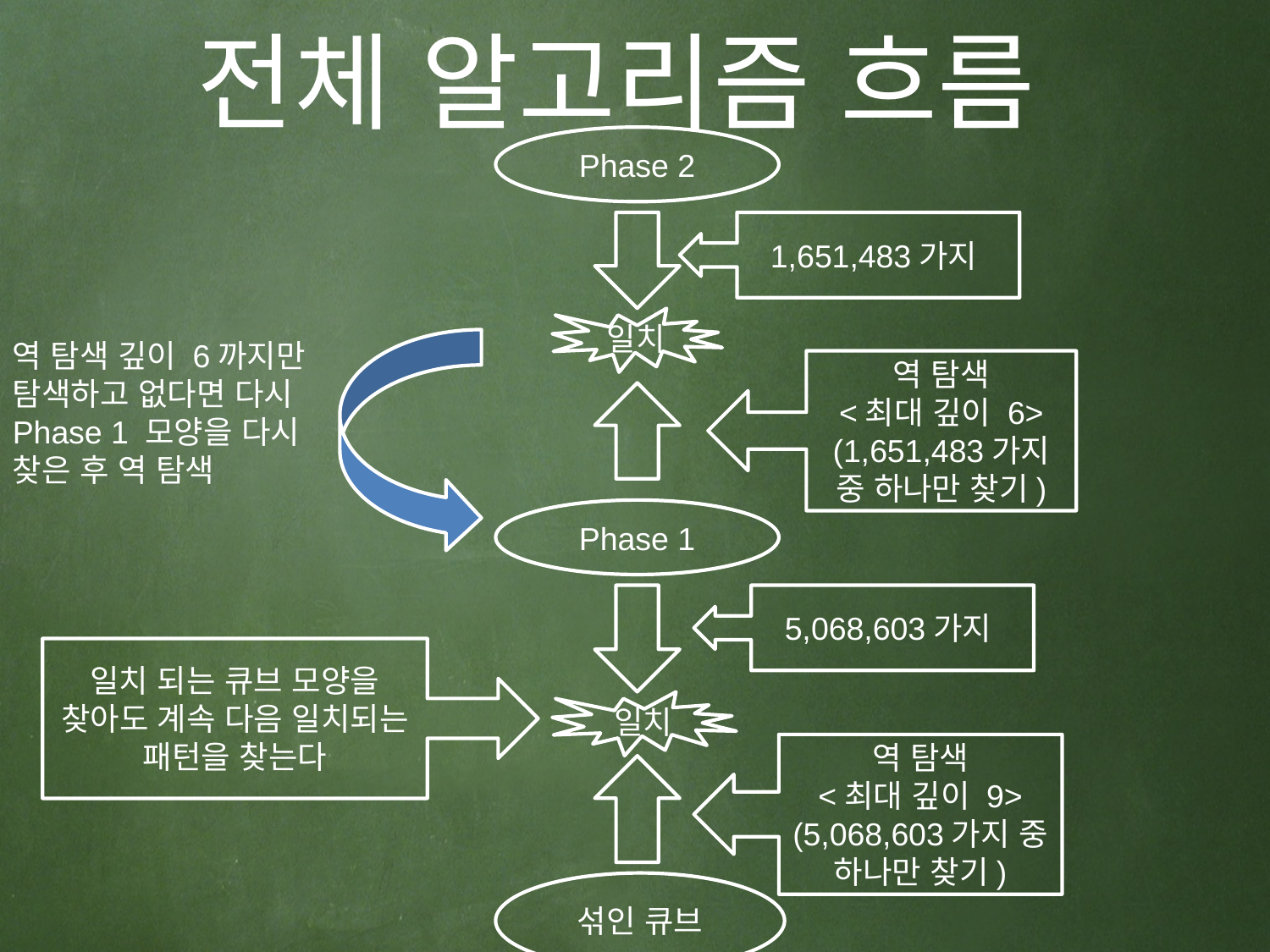

# 전체 알고리즘 흐름
Phase 2

1,651,483가지
일치
역 탐색 깊이 6까지만 탐색하고 없다면 다시 Phase 1 모양을 다시 찾은 후 역 탐색

역 탐색
<최대 깊이 6>
(1,651,483가지 중 하나만 찾기)

Phase 1

5,068,603가지
일치 되는 큐브 모양을 찾아도 계속 다음 일치되는 패턴을 찾는다
일치
역 탐색
<최대 깊이 9>
(5,068,603가지 중 하나만 찾기)

섞인 큐브